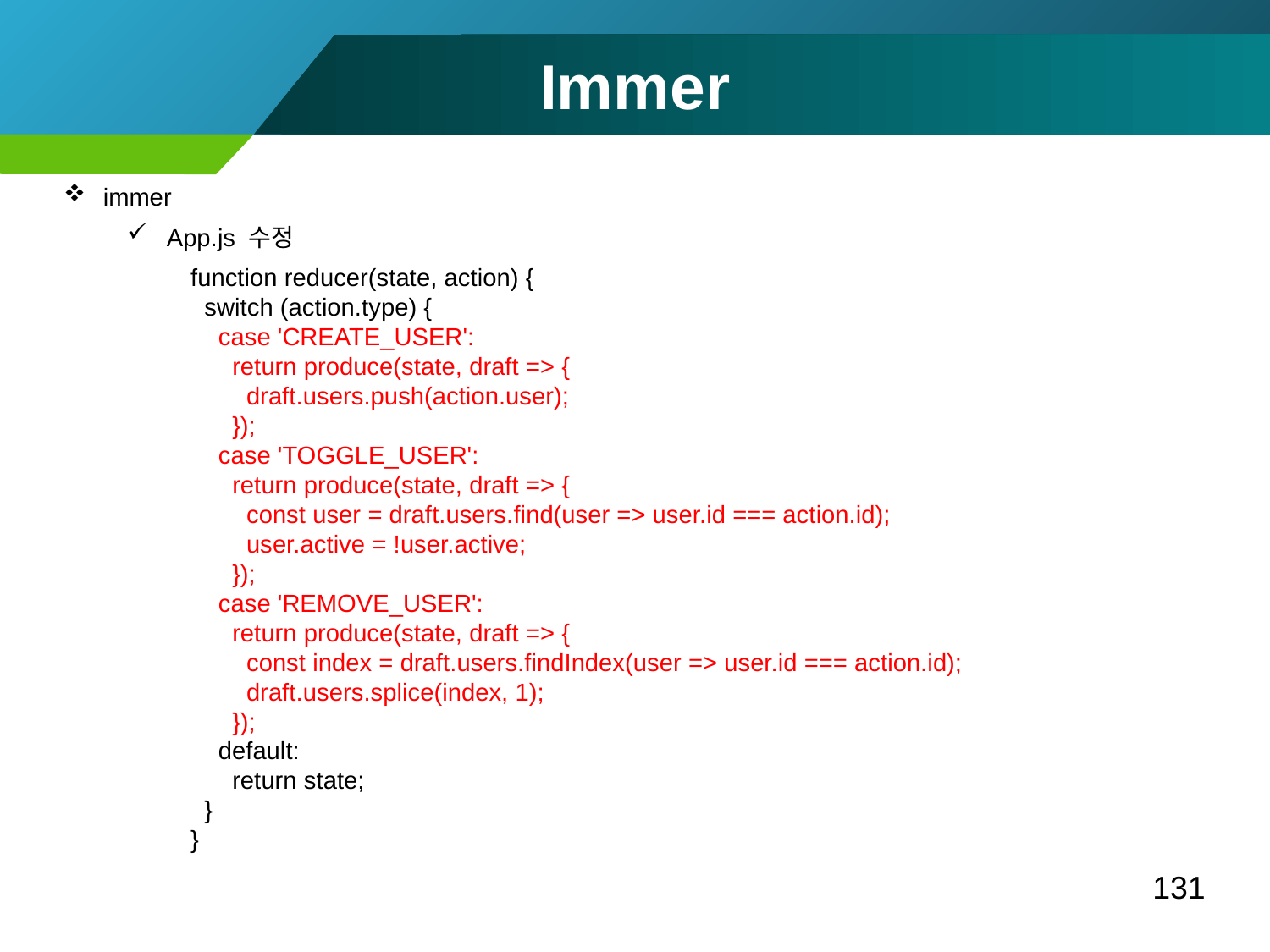

Immer
immer
App.js 수정
function reducer(state, action) {
  switch (action.type) {
    case 'CREATE_USER':
      return produce(state, draft => {
        draft.users.push(action.user);
      });
    case 'TOGGLE_USER':
      return produce(state, draft => {
        const user = draft.users.find(user => user.id === action.id);
        user.active = !user.active;
      });
    case 'REMOVE_USER':
      return produce(state, draft => {
        const index = draft.users.findIndex(user => user.id === action.id);
        draft.users.splice(index, 1);
      });
    default:
      return state;
  }
}

131